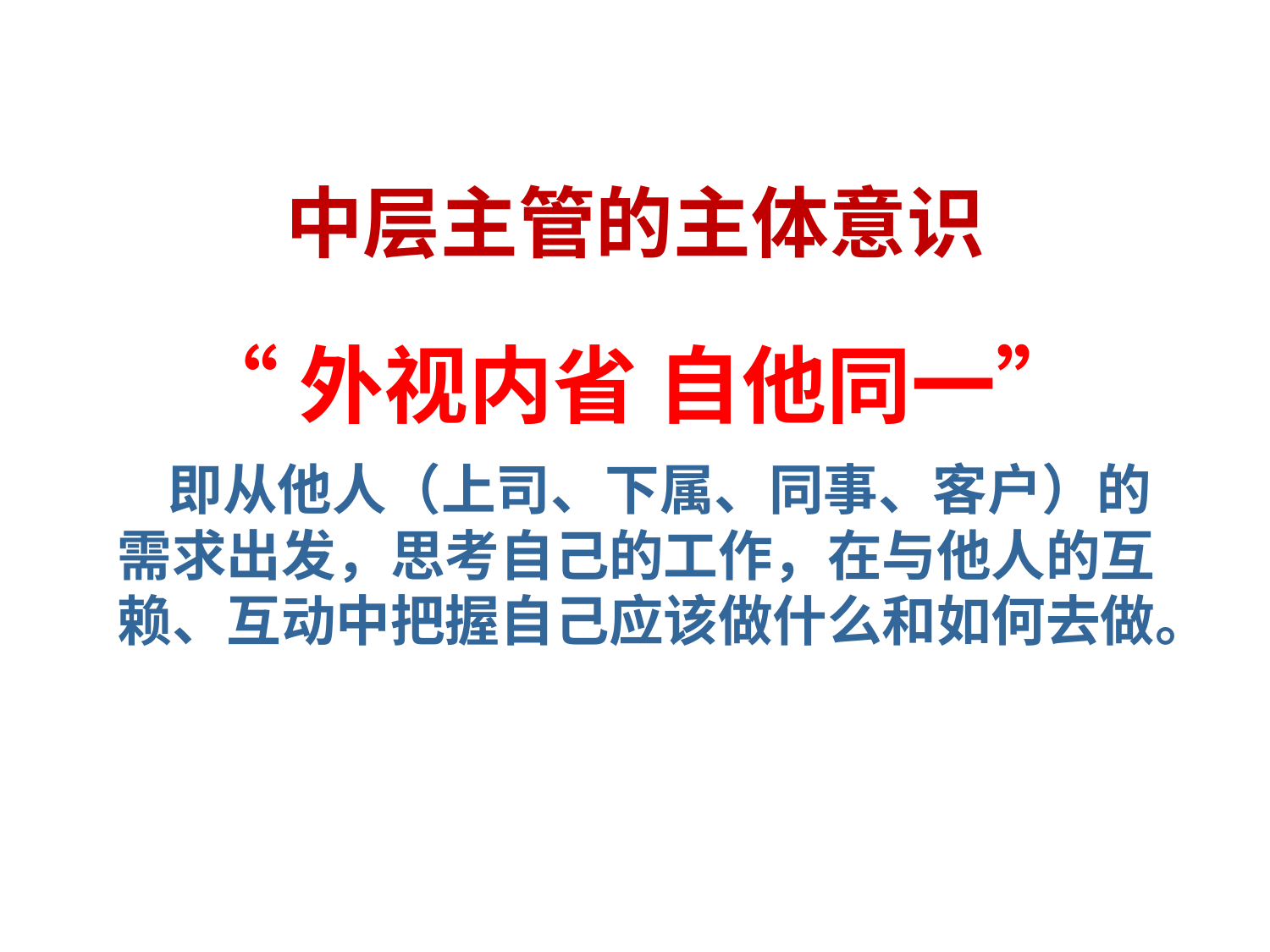

# 中层主管的主体意识
    “外视内省 自他同一”
   即从他人（上司、下属、同事、客户）的需求出发，思考自己的工作，在与他人的互赖、互动中把握自己应该做什么和如何去做。